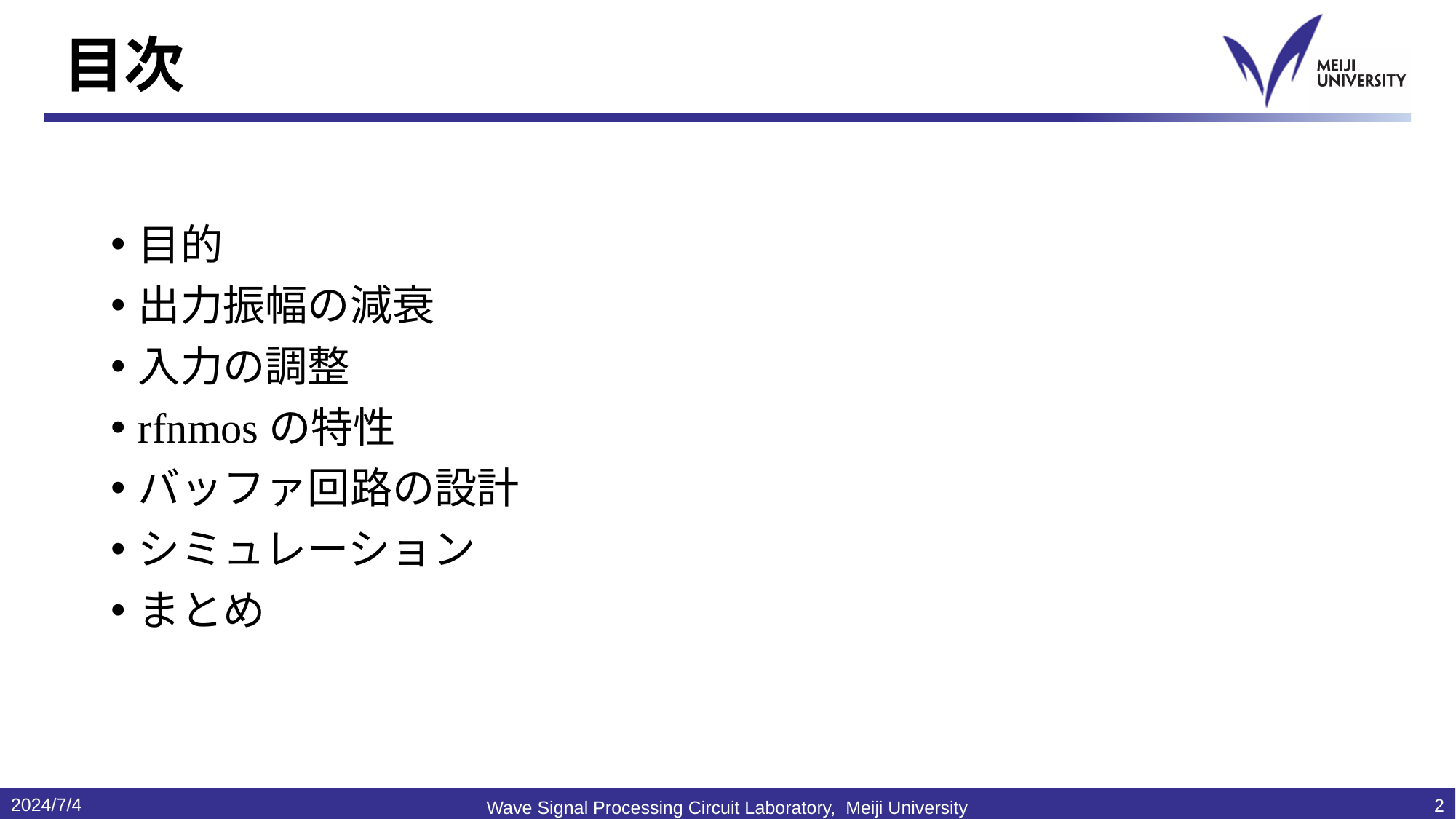

# 目次
目的
出力振幅の減衰
入力の調整
rfnmosの特性
バッファ回路の設計
シミュレーション
まとめ
2024/7/4
2
Wave Signal Processing Circuit Laboratory,  Meiji University